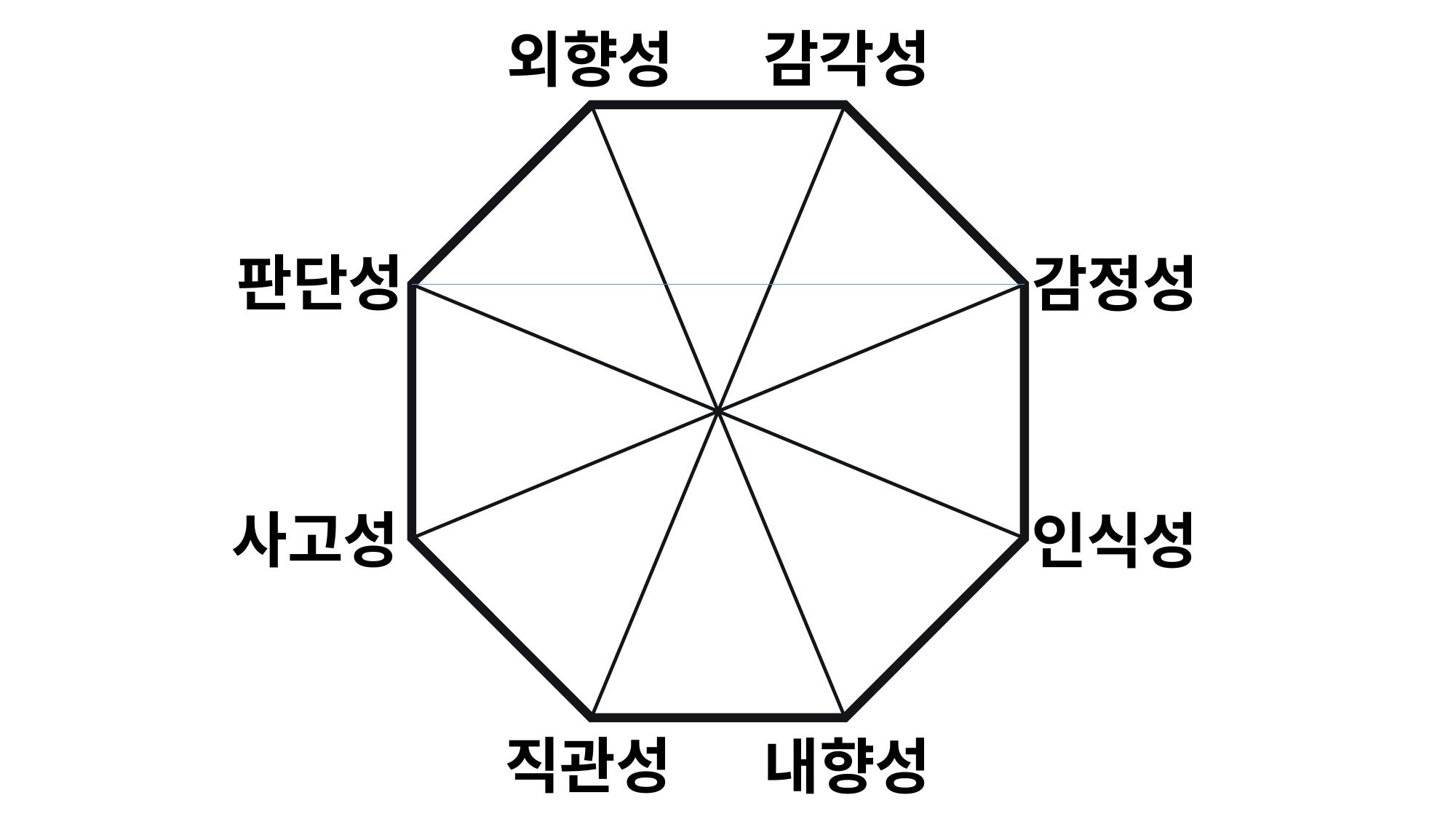

감각성
외향성

판단성
감정성
사고성
인식성
직관성
내향성